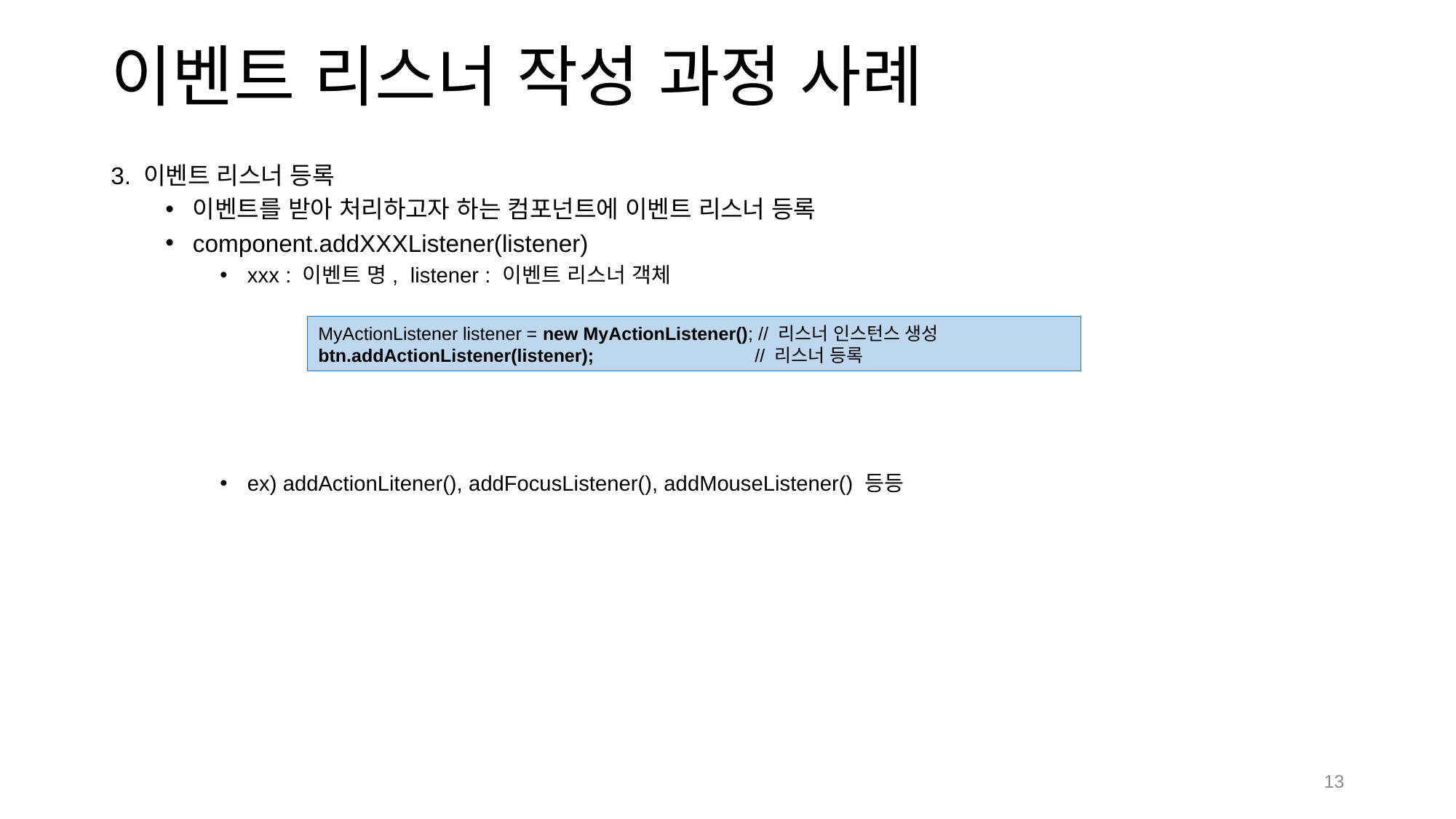

# 이벤트 리스너 작성 과정 사례
3. 이벤트 리스너 등록
이벤트를 받아 처리하고자 하는 컴포넌트에 이벤트 리스너 등록
component.addXXXListener(listener)
xxx : 이벤트 명,  listener : 이벤트 리스너 객체

ex) addActionLitener(), addFocusListener(), addMouseListener() 등등
MyActionListener listener = new MyActionListener(); // 리스너 인스턴스 생성
btn.addActionListener(listener); 		// 리스너 등록
13